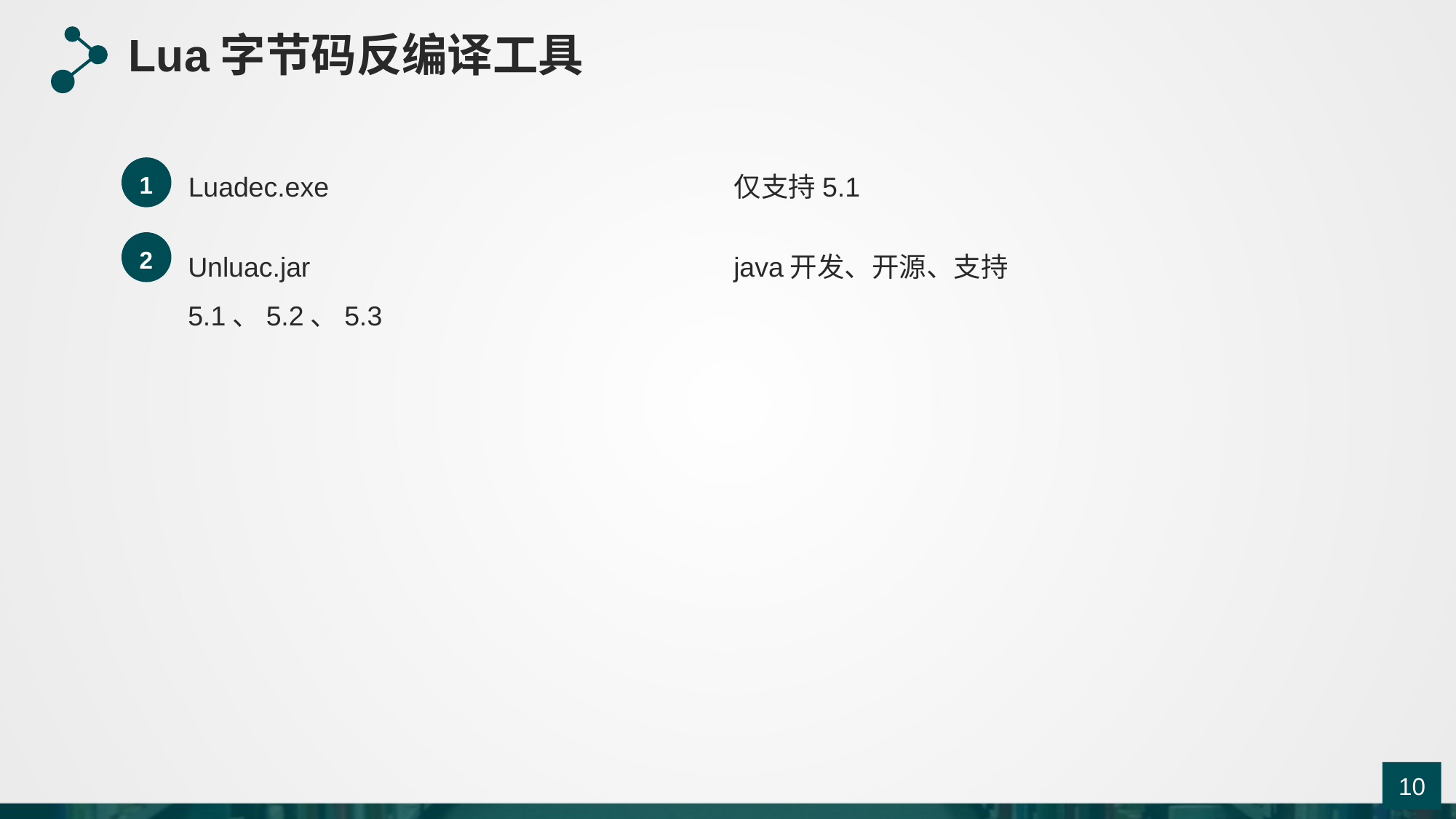

Lua字节码反编译工具

Luadec.exe  				仅支持5.1
1
Unluac.jar				java开发、开源、支持5.1、5.2、5.3
2